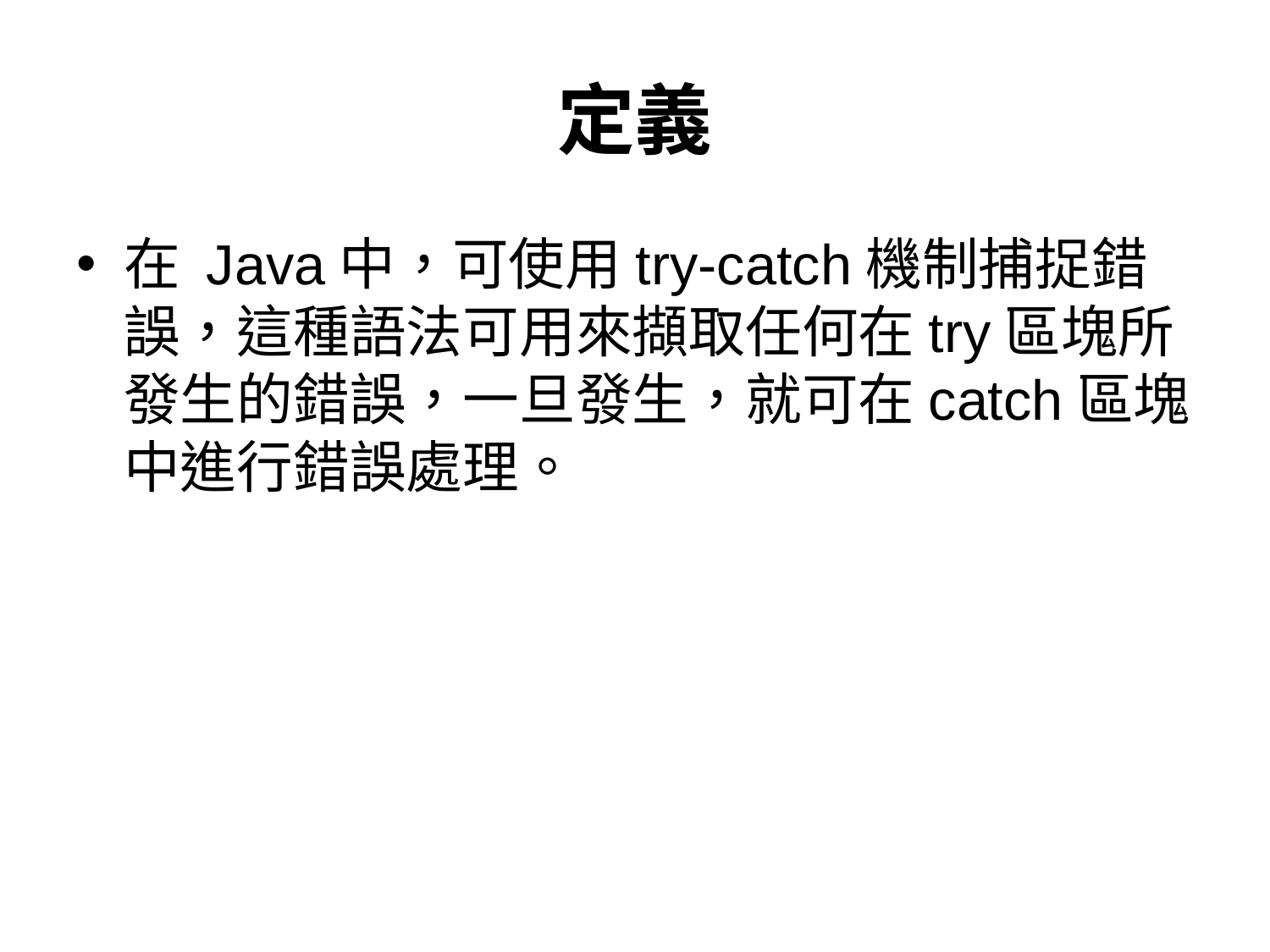

# 定義
在 Java中，可使用try-catch機制捕捉錯誤，這種語法可用來擷取任何在try區塊所發生的錯誤，一旦發生，就可在catch區塊中進行錯誤處理。